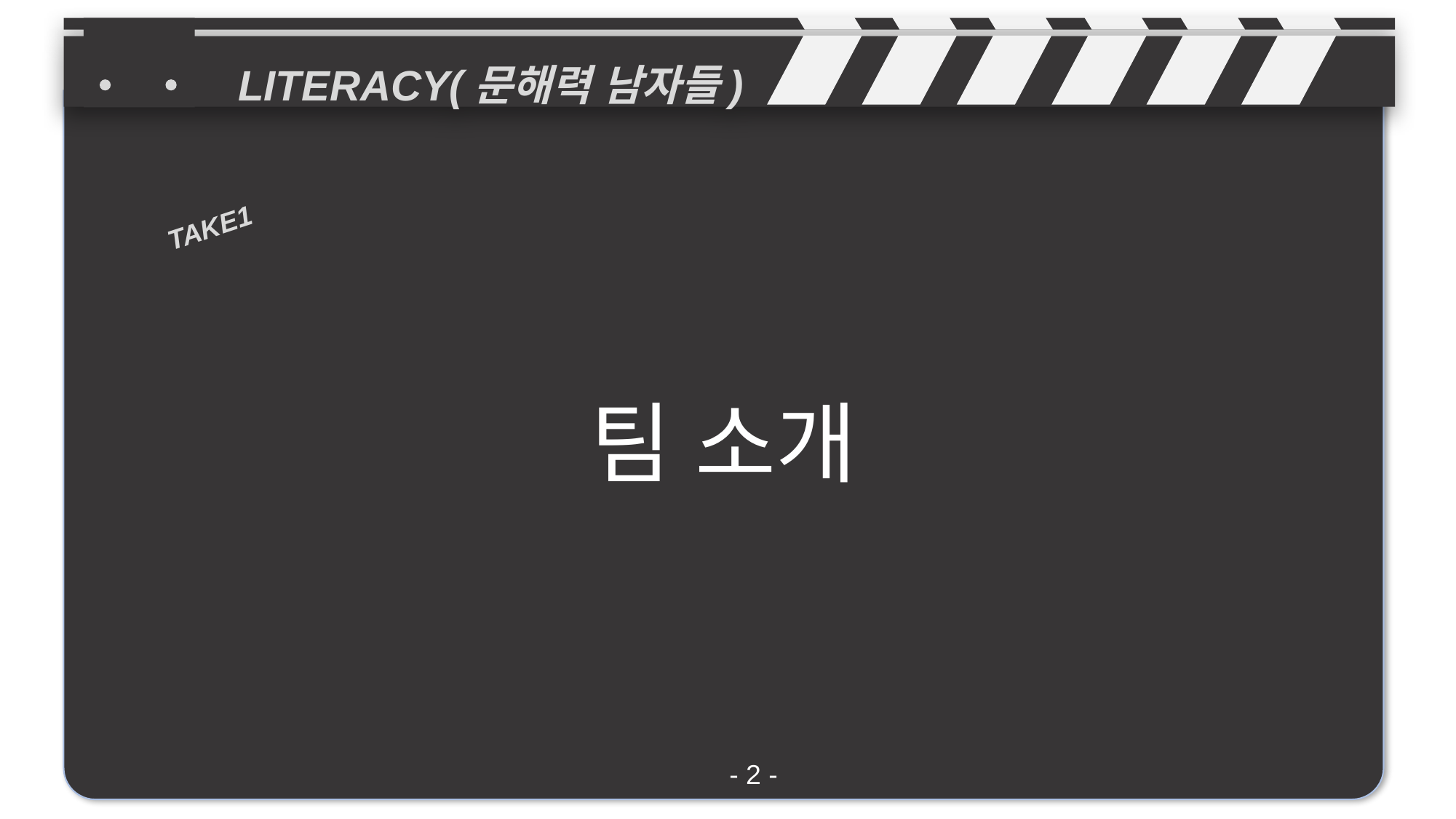

LITERACY(문해력 남자들)

팀 소개
TAKE1
- 2 -